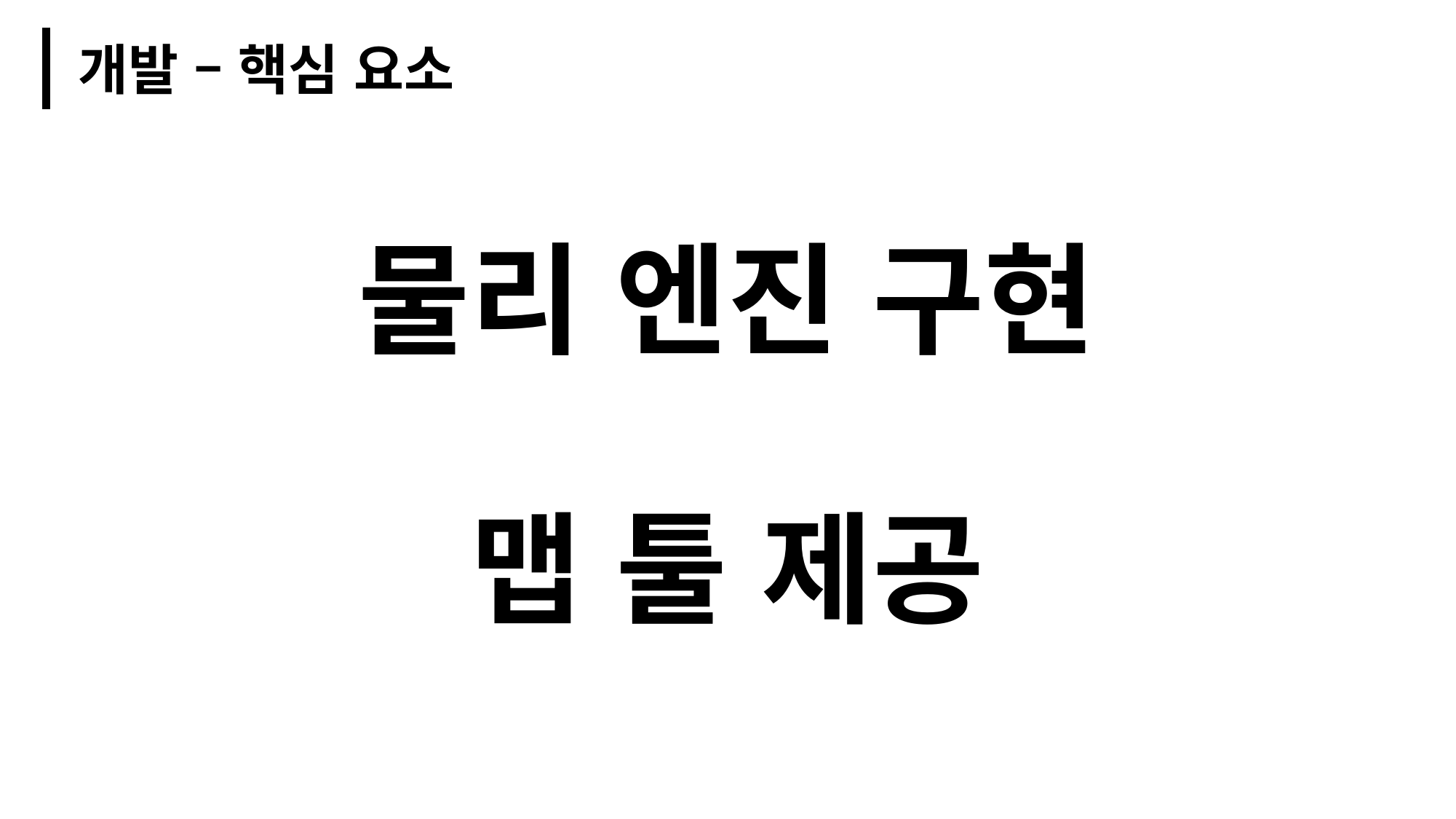

개발 – 핵심 요소
물리 엔진 구현
맵 툴 제공